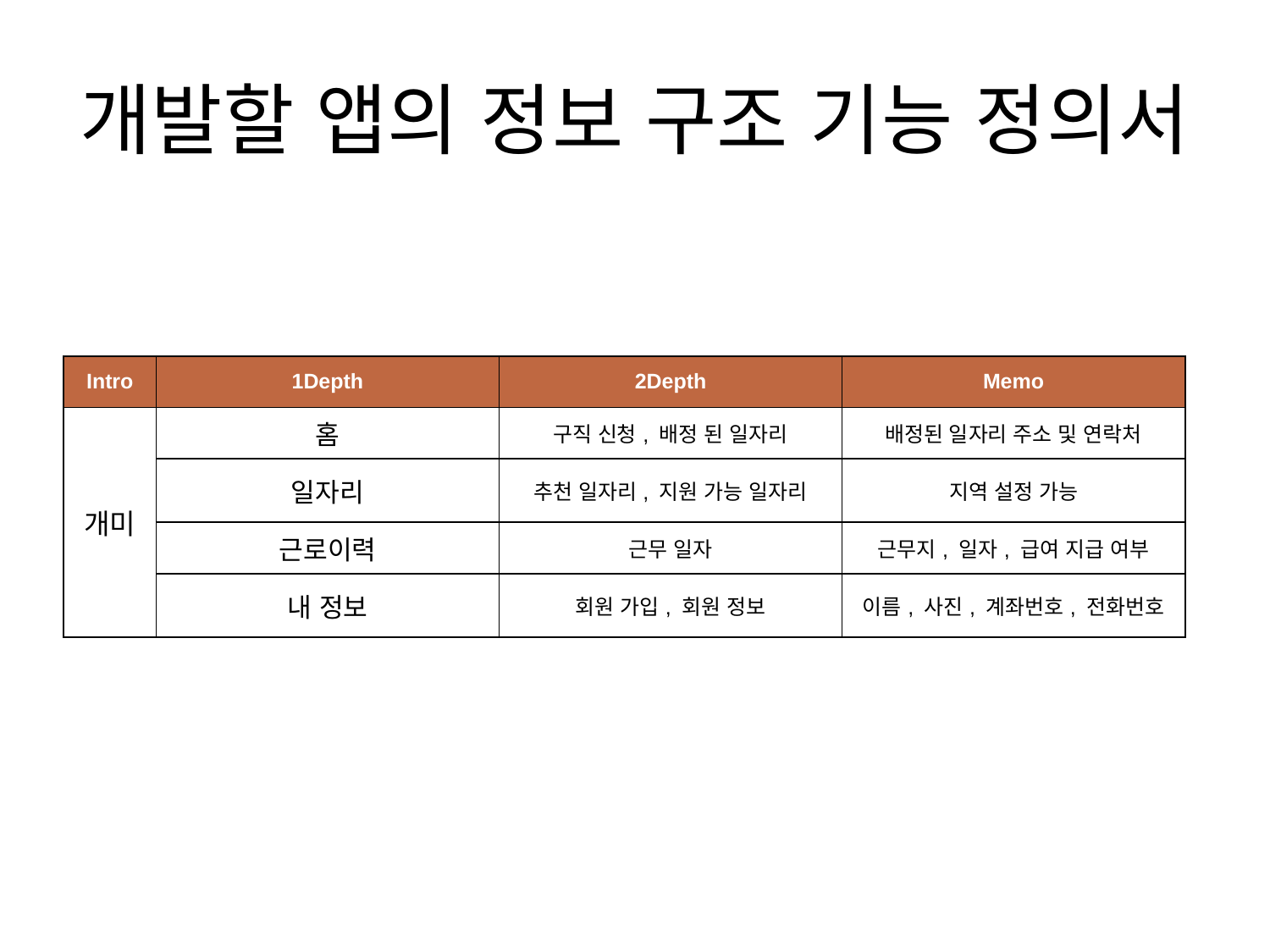

# 개발할 앱의 정보 구조 기능 정의서
| Intro | 1Depth | 2Depth | Memo |
| --- | --- | --- | --- |
| 개미 | 홈 | 구직 신청, 배정 된 일자리 | 배정된 일자리 주소 및 연락처 |
|  | 일자리 | 추천 일자리, 지원 가능 일자리 | 지역 설정 가능 |
|  | 근로이력 | 근무 일자 | 근무지, 일자, 급여 지급 여부 |
|  | 내 정보 | 회원 가입, 회원 정보 | 이름, 사진, 계좌번호, 전화번호 |